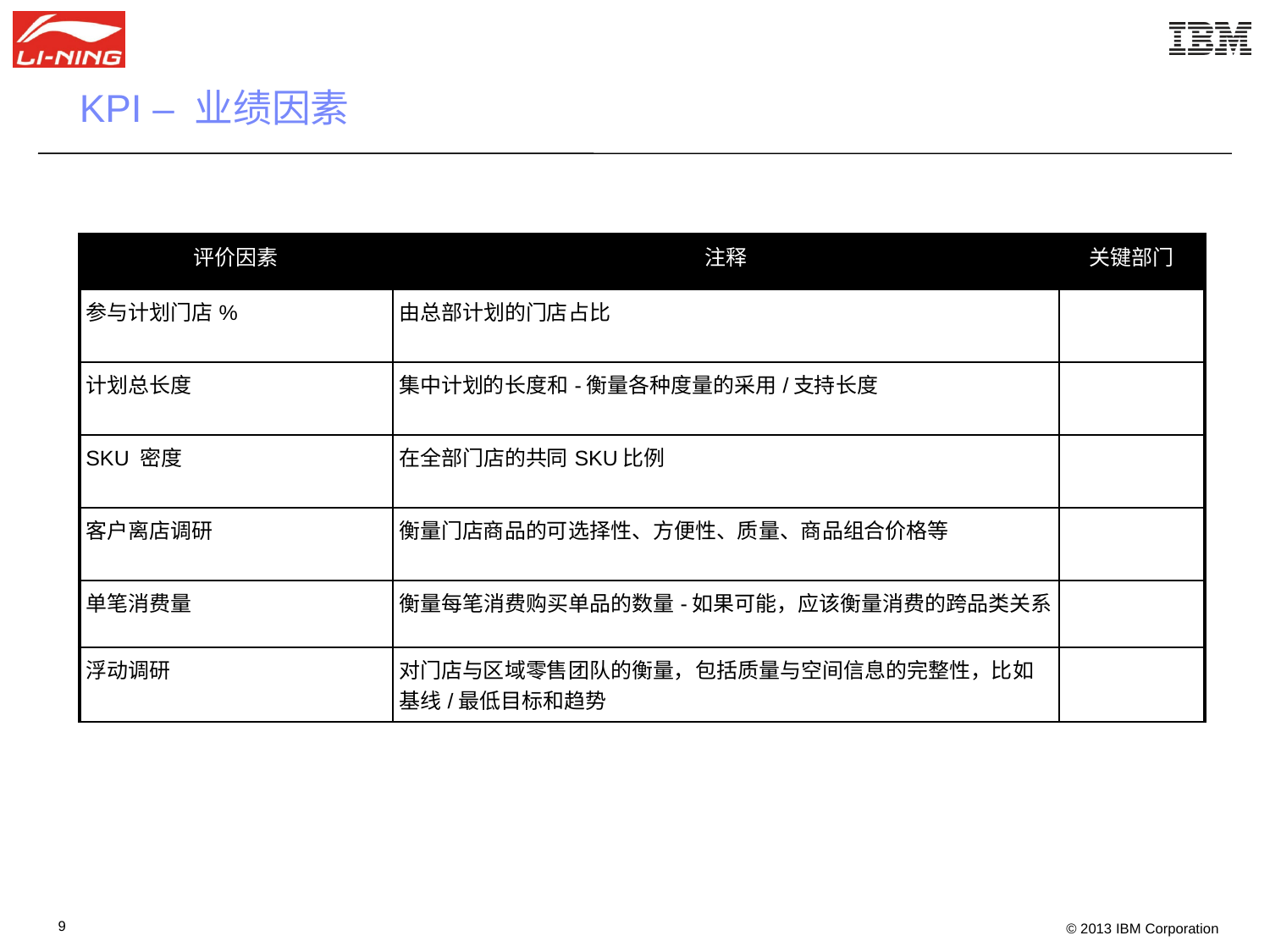

KPI – 业绩因素
| 评价因素 | 注释 | 关键部门 |
| --- | --- | --- |
| 参与计划门店% | 由总部计划的门店占比 |  |
| 计划总长度 | 集中计划的长度和-衡量各种度量的采用/支持长度 |  |
| SKU 密度 | 在全部门店的共同SKU比例 |  |
| 客户离店调研 | 衡量门店商品的可选择性、方便性、质量、商品组合价格等 |  |
| 单笔消费量 | 衡量每笔消费购买单品的数量-如果可能，应该衡量消费的跨品类关系 |  |
| 浮动调研 | 对门店与区域零售团队的衡量，包括质量与空间信息的完整性，比如基线/最低目标和趋势 |  |